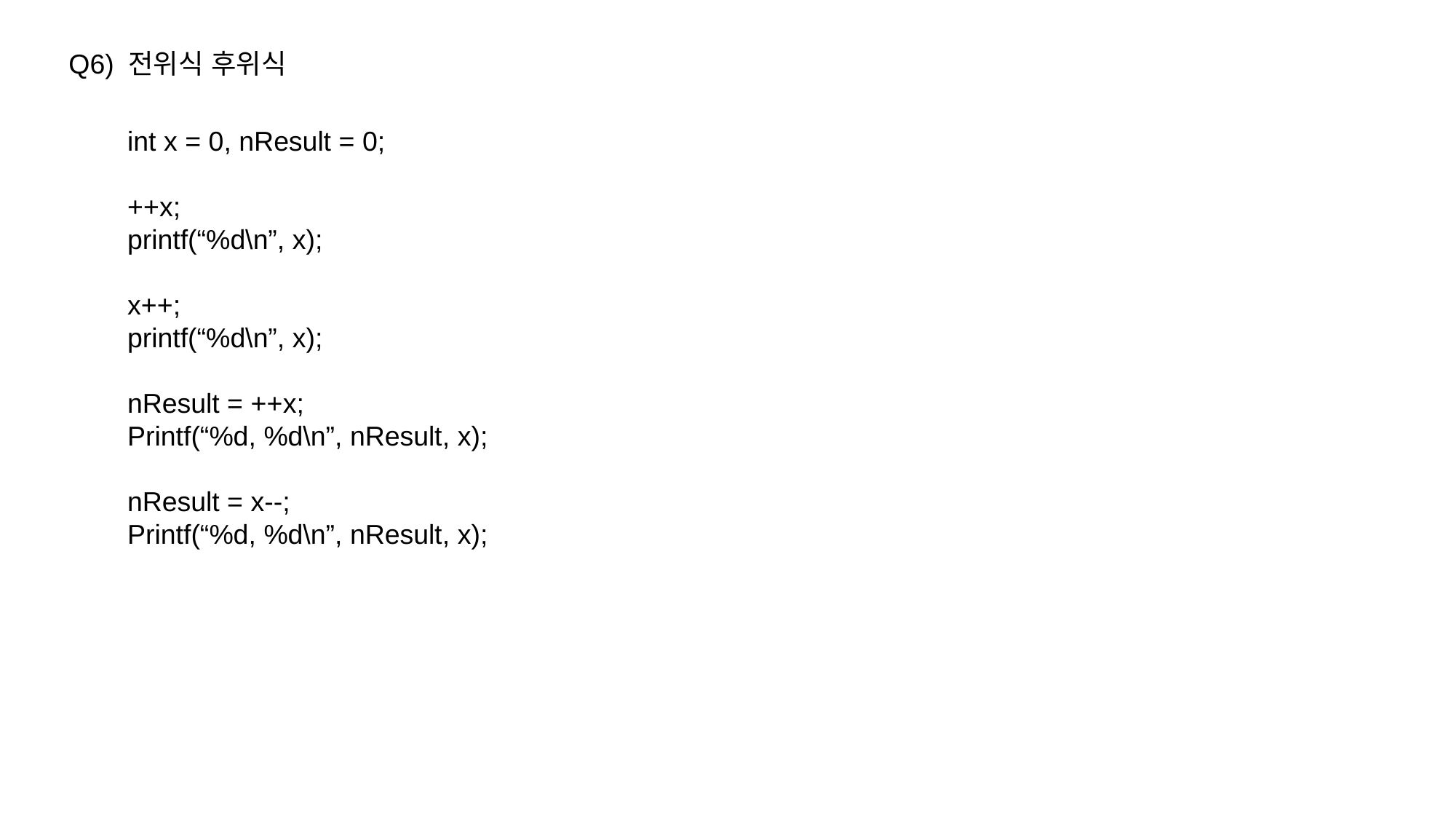

Q6) 전위식 후위식
int x = 0, nResult = 0;

++x;
printf(“%d\n”, x);

x++;
printf(“%d\n”, x);

nResult = ++x;
Printf(“%d, %d\n”, nResult, x);

nResult = x--;
Printf(“%d, %d\n”, nResult, x);